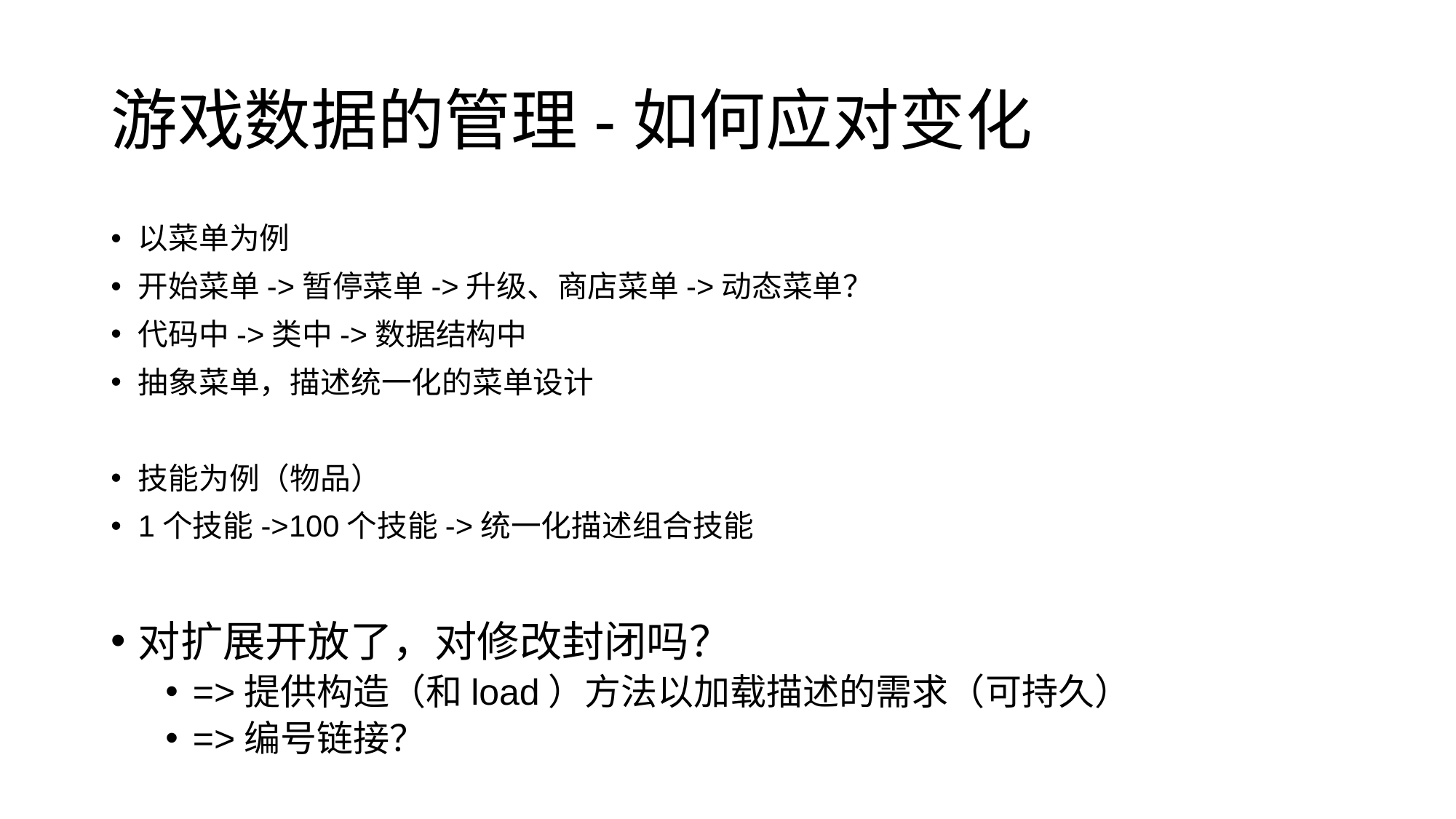

# 游戏数据的管理-如何应对变化
以菜单为例
开始菜单->暂停菜单->升级、商店菜单->动态菜单？
代码中->类中->数据结构中
抽象菜单，描述统一化的菜单设计

技能为例（物品）
1个技能->100个技能->统一化描述组合技能

对扩展开放了，对修改封闭吗？
=>提供构造（和load）方法以加载描述的需求（可持久）
=>编号链接？